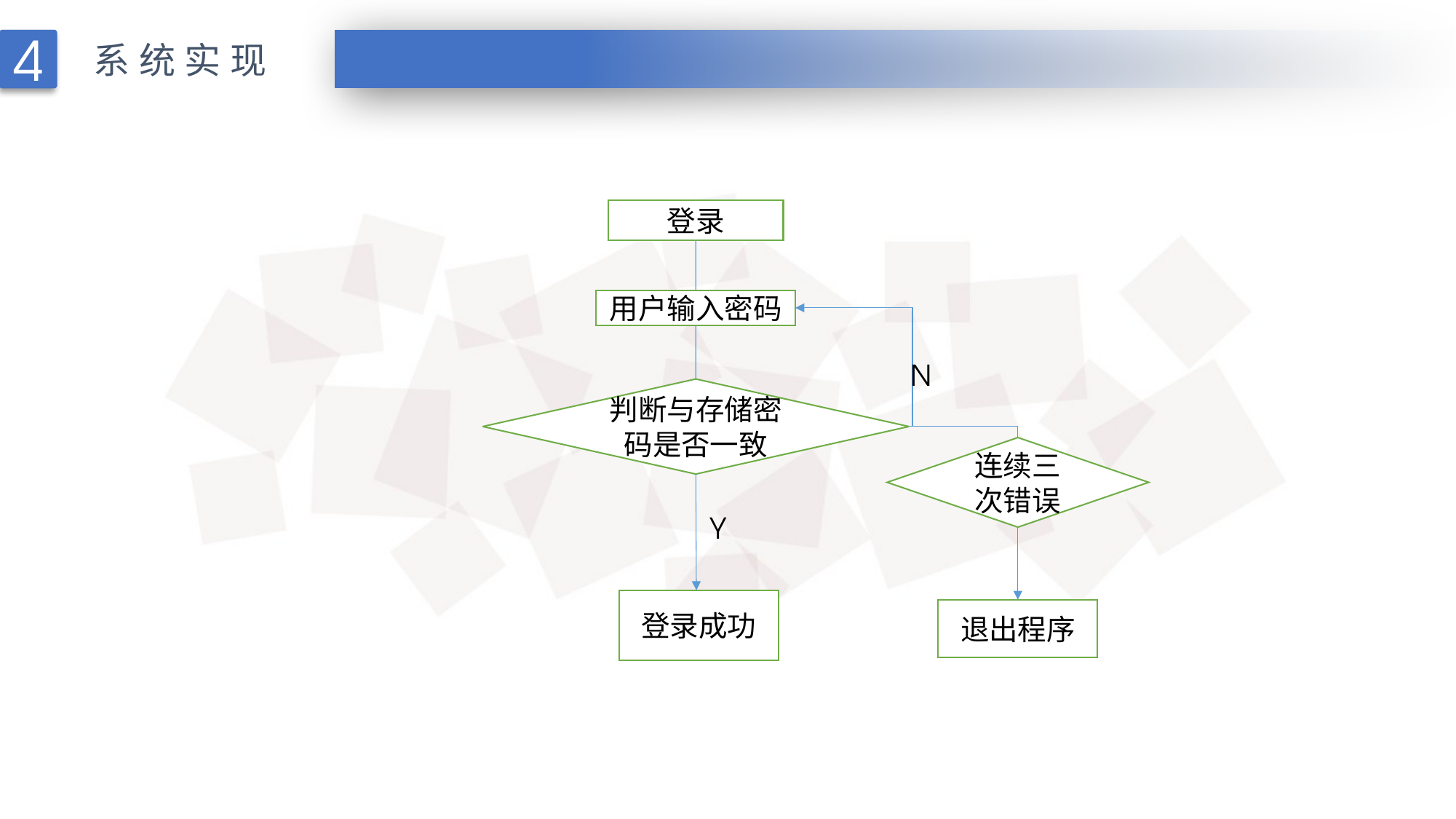

4

系统实现
登录
用户输入密码
N
判断与存储密码是否一致
连续三次错误
Y
登录成功
退出程序